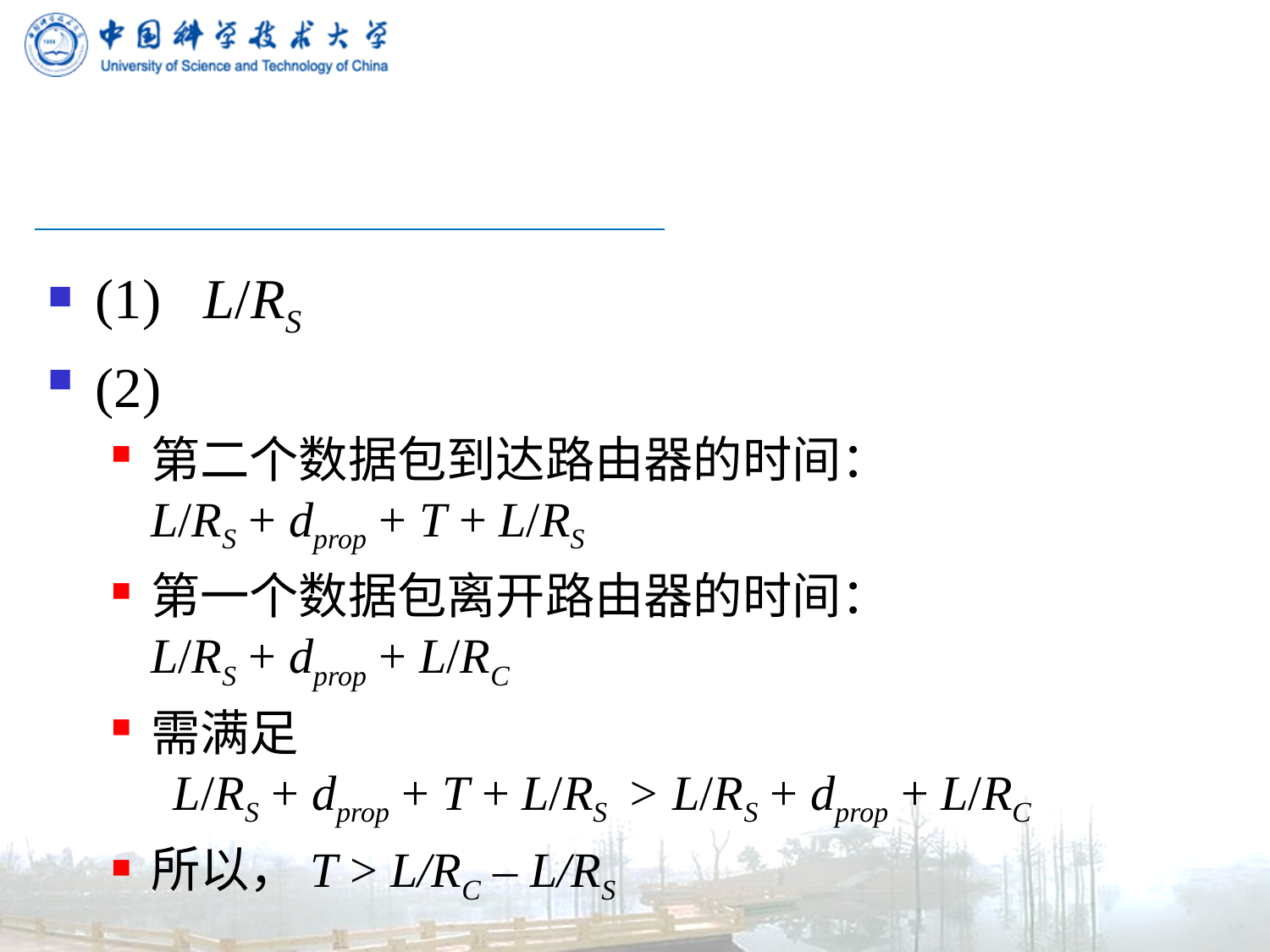

#
(1)   L/RS
(2)
第二个数据包到达路由器的时间：
L/RS + dprop + T + L/RS
第一个数据包离开路由器的时间：
L/RS + dprop + L/RC
需满足
 L/RS + dprop + T + L/RS  > L/RS + dprop + L/RC
所以，T > L/RC – L/RS